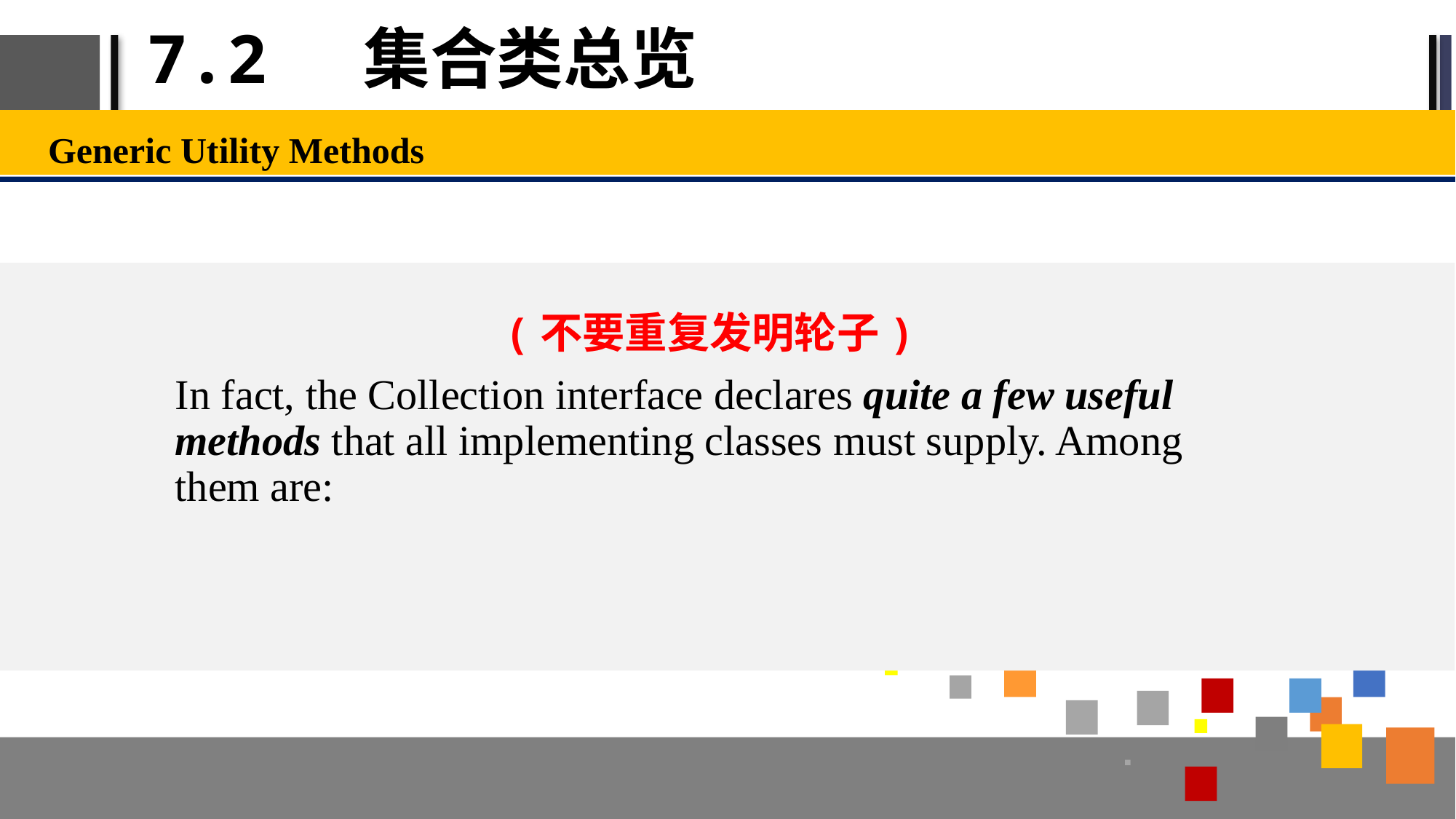

# 7.2  集合类总览

Generic Utility Methods

(不要重复发明轮子)
In fact, the Collection interface declares quite a few useful methods that all implementing classes must supply. Among them are: